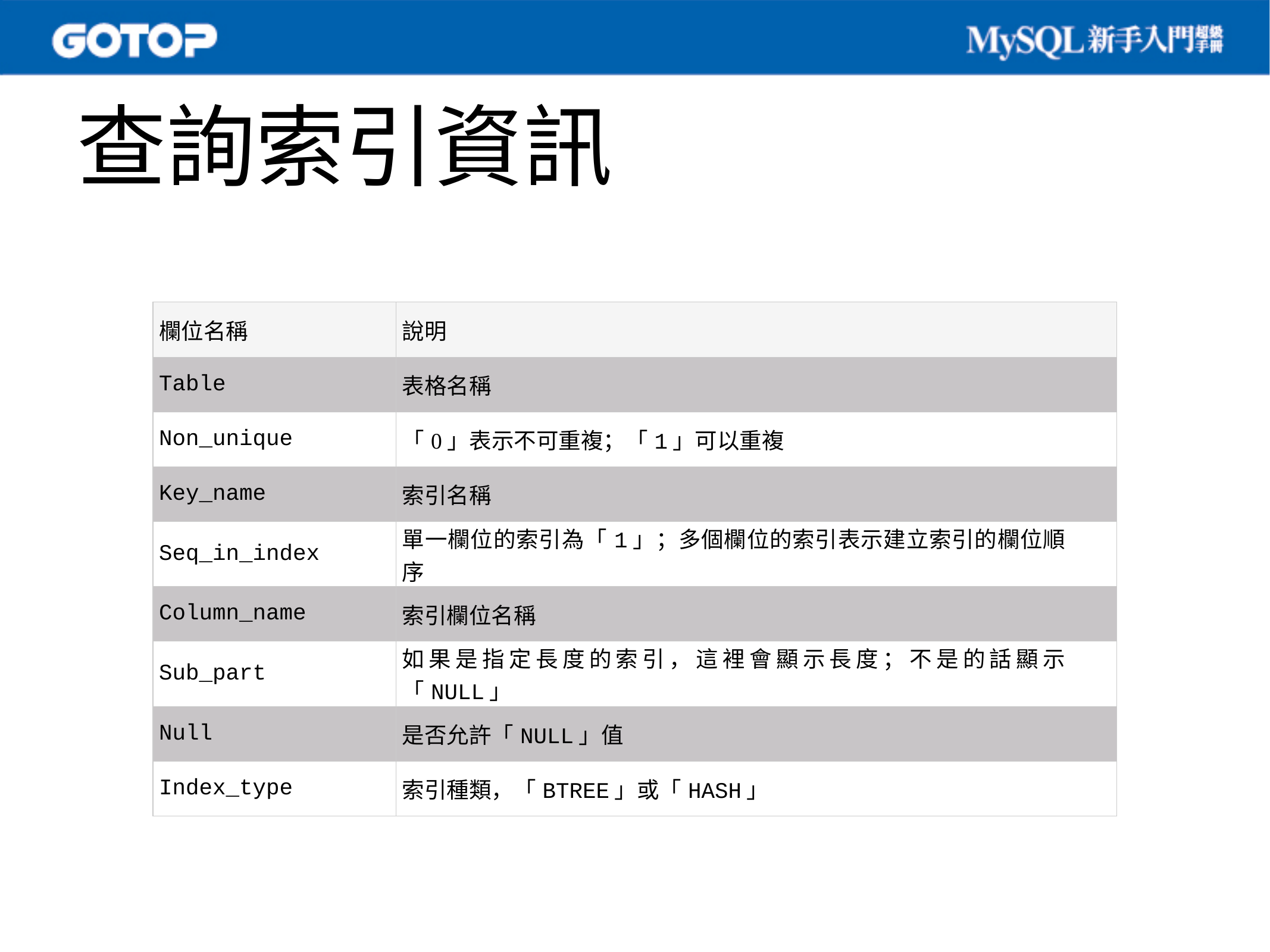

# 查詢索引資訊
| 欄位名稱 | 說明 |
| --- | --- |
| Table | 表格名稱 |
| Non\_unique | 「0」表示不可重複；「1」可以重複 |
| Key\_name | 索引名稱 |
| Seq\_in\_index | 單一欄位的索引為「1」；多個欄位的索引表示建立索引的欄位順序 |
| Column\_name | 索引欄位名稱 |
| Sub\_part | 如果是指定長度的索引，這裡會顯示長度；不是的話顯示「NULL」 |
| Null | 是否允許「NULL」值 |
| Index\_type | 索引種類，「BTREE」或「HASH」 |